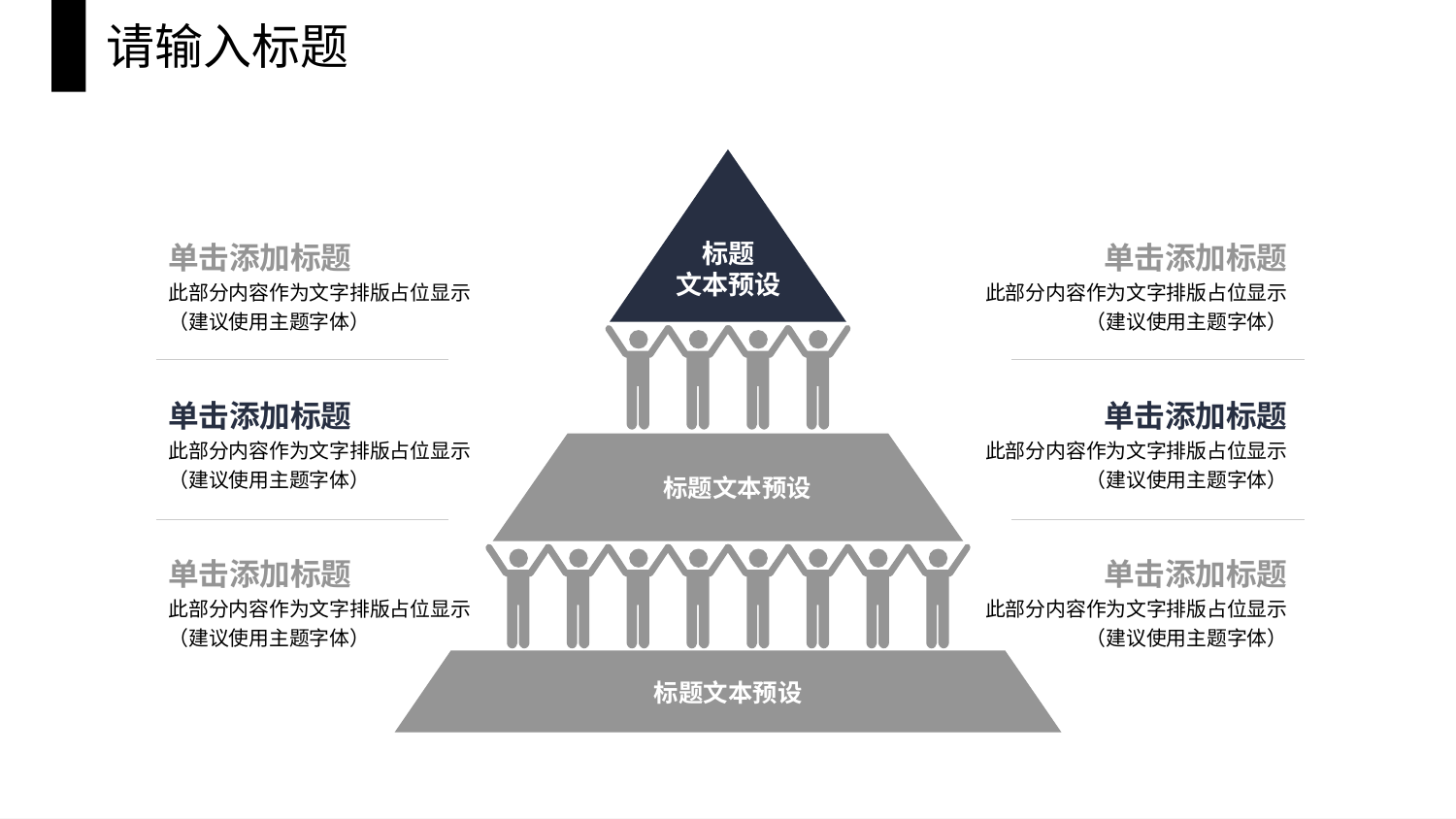

请输入标题

标题
文本预设

标题文本预设

标题文本预设
单击添加标题
此部分内容作为文字排版占位显示
（建议使用主题字体）
单击添加标题
此部分内容作为文字排版占位显示
（建议使用主题字体）
单击添加标题
此部分内容作为文字排版占位显示
（建议使用主题字体）
单击添加标题
此部分内容作为文字排版占位显示
（建议使用主题字体）
单击添加标题
此部分内容作为文字排版占位显示
（建议使用主题字体）
单击添加标题
此部分内容作为文字排版占位显示
（建议使用主题字体）